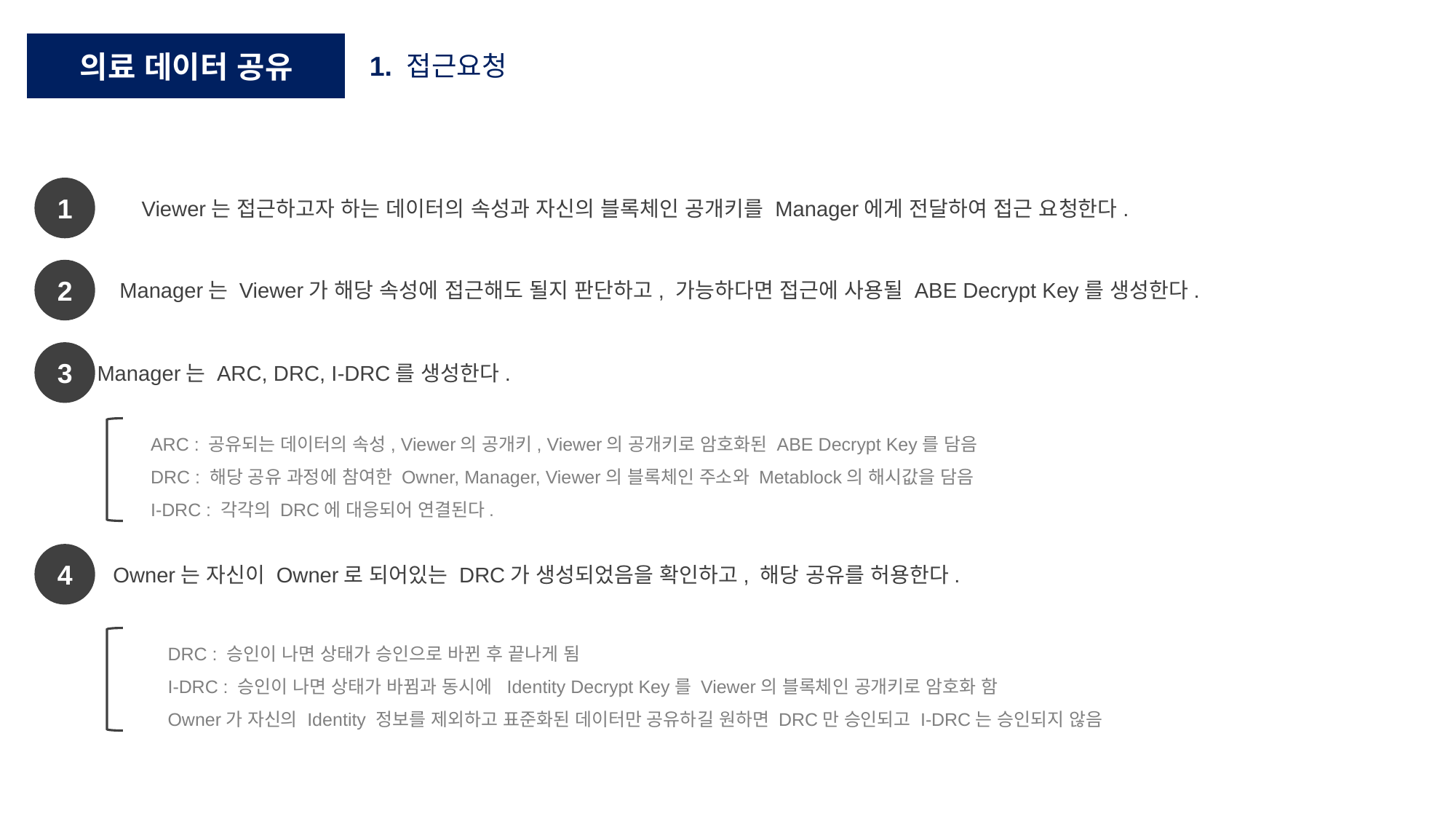

의료 데이터 공유
1. 접근요청
1
Viewer는 접근하고자 하는 데이터의 속성과 자신의 블록체인 공개키를 Manager에게 전달하여 접근 요청한다.
2
Manager는 Viewer가 해당 속성에 접근해도 될지 판단하고, 가능하다면 접근에 사용될 ABE Decrypt Key를 생성한다.
3
Manager는 ARC, DRC, I-DRC를 생성한다.
ARC : 공유되는 데이터의 속성, Viewer의 공개키, Viewer의 공개키로 암호화된 ABE Decrypt Key를 담음
DRC : 해당 공유 과정에 참여한 Owner, Manager, Viewer의 블록체인 주소와 Metablock의 해시값을 담음
I-DRC : 각각의 DRC에 대응되어 연결된다.

4
Owner는 자신이 Owner로 되어있는 DRC가 생성되었음을 확인하고, 해당 공유를 허용한다.
DRC : 승인이 나면 상태가 승인으로 바뀐 후 끝나게 됨
I-DRC : 승인이 나면 상태가 바뀜과 동시에  Identity Decrypt Key를 Viewer의 블록체인 공개키로 암호화 함
Owner가 자신의 Identity 정보를 제외하고 표준화된 데이터만 공유하길 원하면 DRC만 승인되고 I-DRC는 승인되지 않음